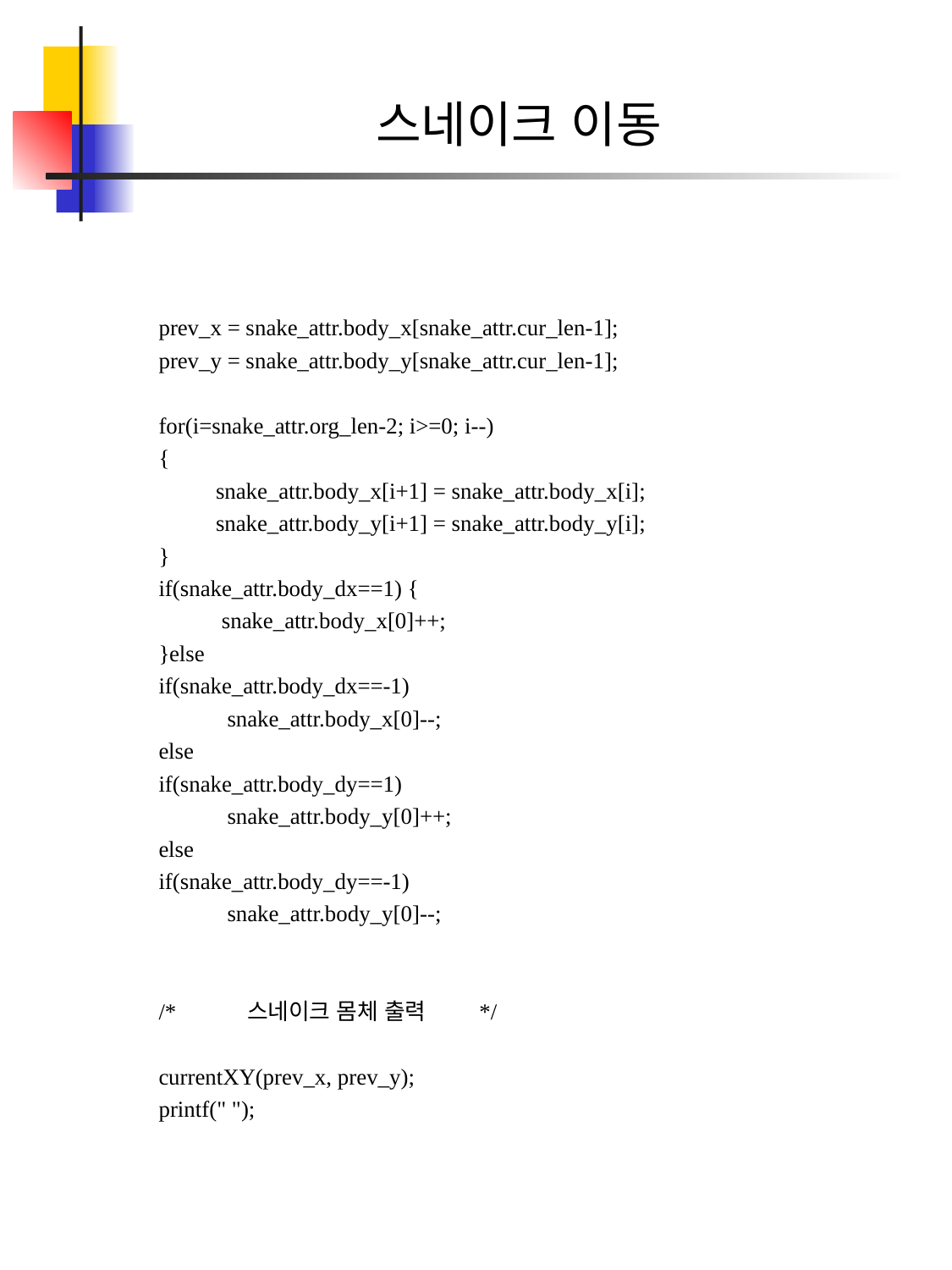

# 스네이크 이동
    prev_x = snake_attr.body_x[snake_attr.cur_len-1];
    prev_y = snake_attr.body_y[snake_attr.cur_len-1];

    for(i=snake_attr.org_len-2; i>=0; i--)
    {
              snake_attr.body_x[i+1] = snake_attr.body_x[i];
              snake_attr.body_y[i+1] = snake_attr.body_y[i];
    }
    if(snake_attr.body_dx==1) {
               snake_attr.body_x[0]++;
    }else
    if(snake_attr.body_dx==-1)
                snake_attr.body_x[0]--;
    else
    if(snake_attr.body_dy==1)
                snake_attr.body_y[0]++;
    else
    if(snake_attr.body_dy==-1)
                snake_attr.body_y[0]--;

    /*            스네이크 몸체 출력        */

    currentXY(prev_x, prev_y);
    printf(" ");